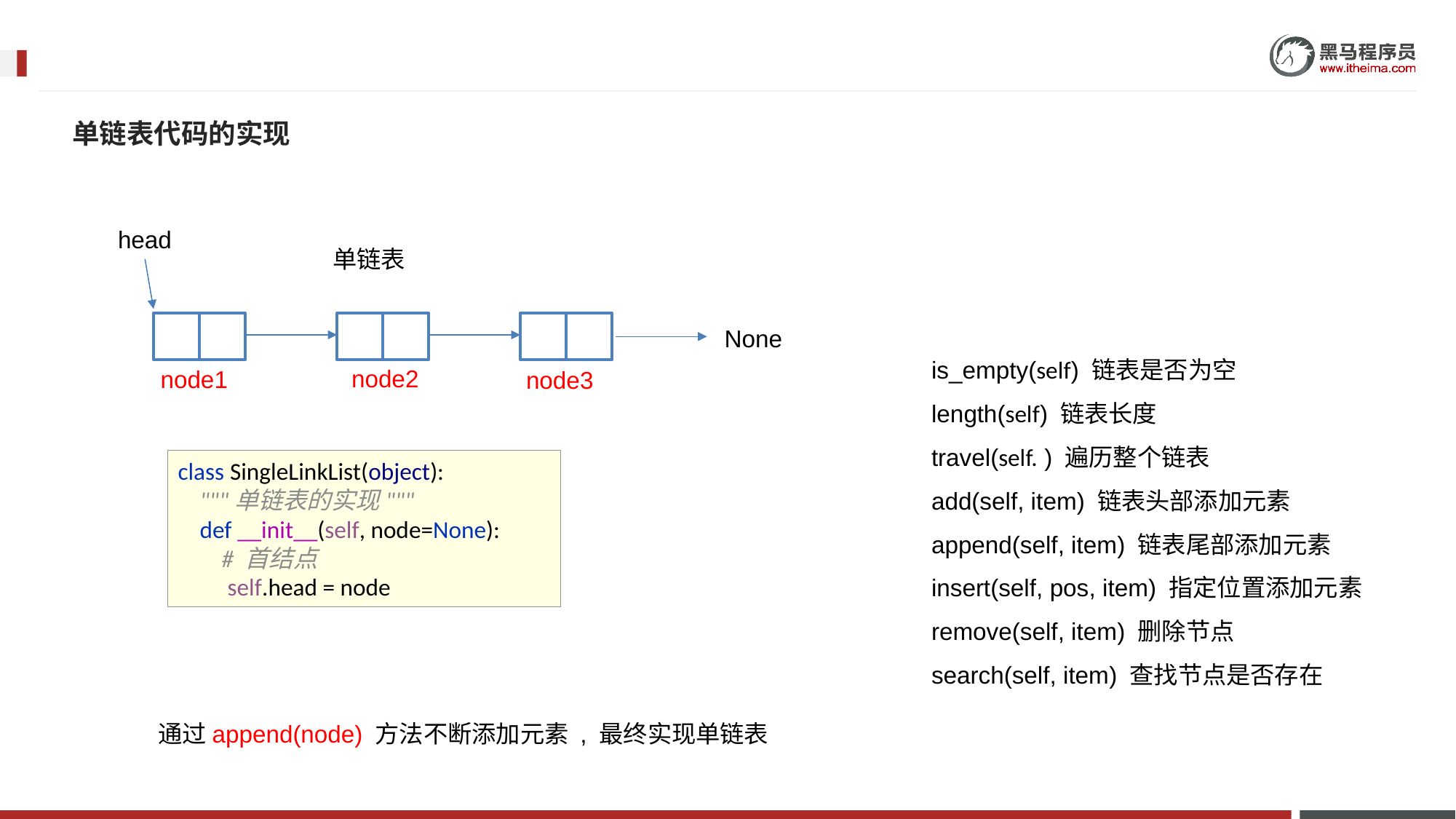

单链表代码的实现
head
单链表

None
is_empty(self) 链表是否为空
length(self) 链表长度
travel(self. ) 遍历整个链表
add(self, item) 链表头部添加元素
append(self, item) 链表尾部添加元素
insert(self, pos, item) 指定位置添加元素
remove(self, item) 删除节点
search(self, item) 查找节点是否存在

node2
node1
node3
class SingleLinkList(object):
    """单链表的实现"""
    def __init__(self, node=None):
        # 首结点
        self.head = node
通过append(node) 方法不断添加元素 , 最终实现单链表